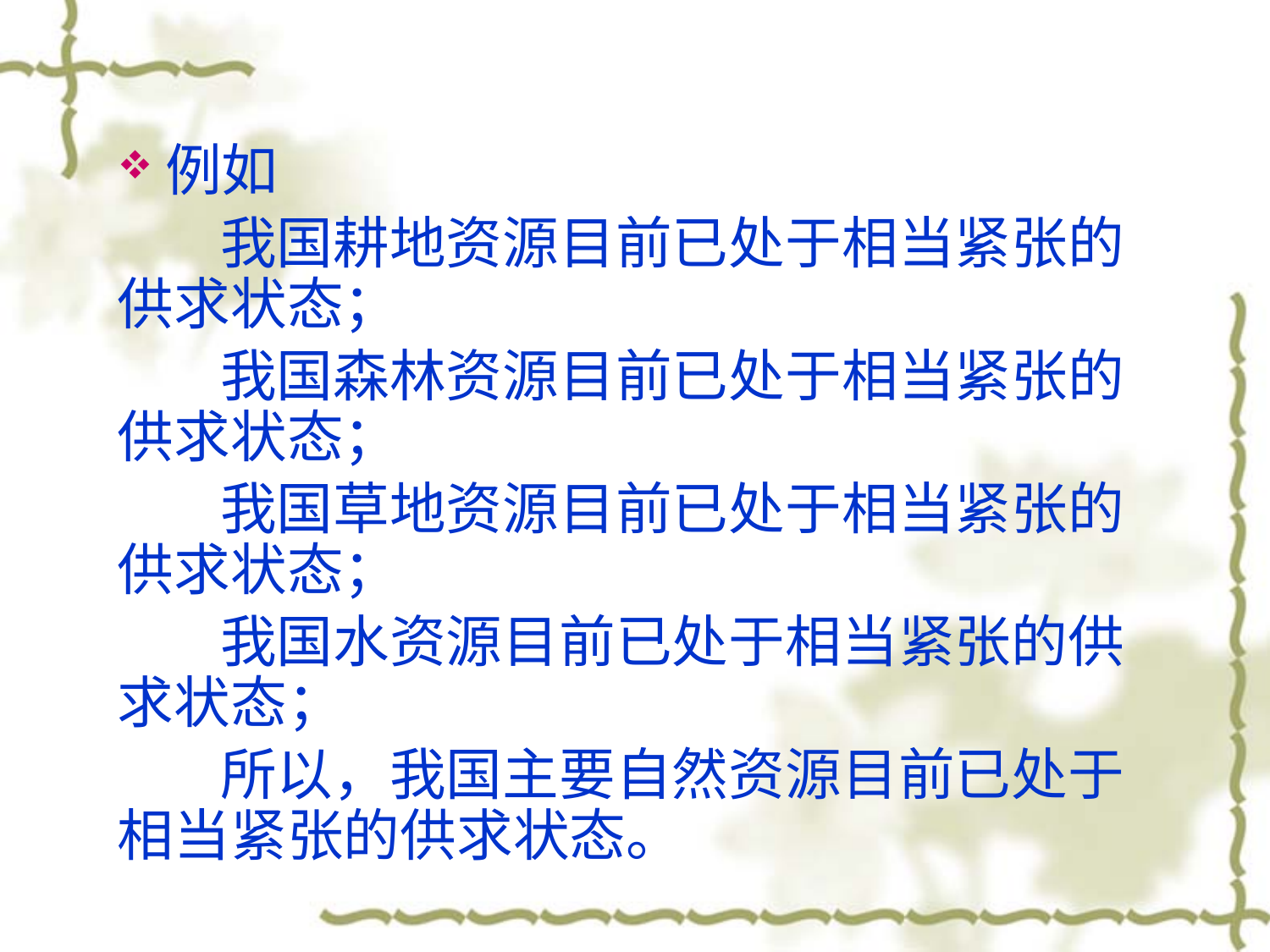

例如
       我国耕地资源目前已处于相当紧张的供求状态；
       我国森林资源目前已处于相当紧张的供求状态；
       我国草地资源目前已处于相当紧张的供求状态；
       我国水资源目前已处于相当紧张的供求状态；
       所以，我国主要自然资源目前已处于相当紧张的供求状态。